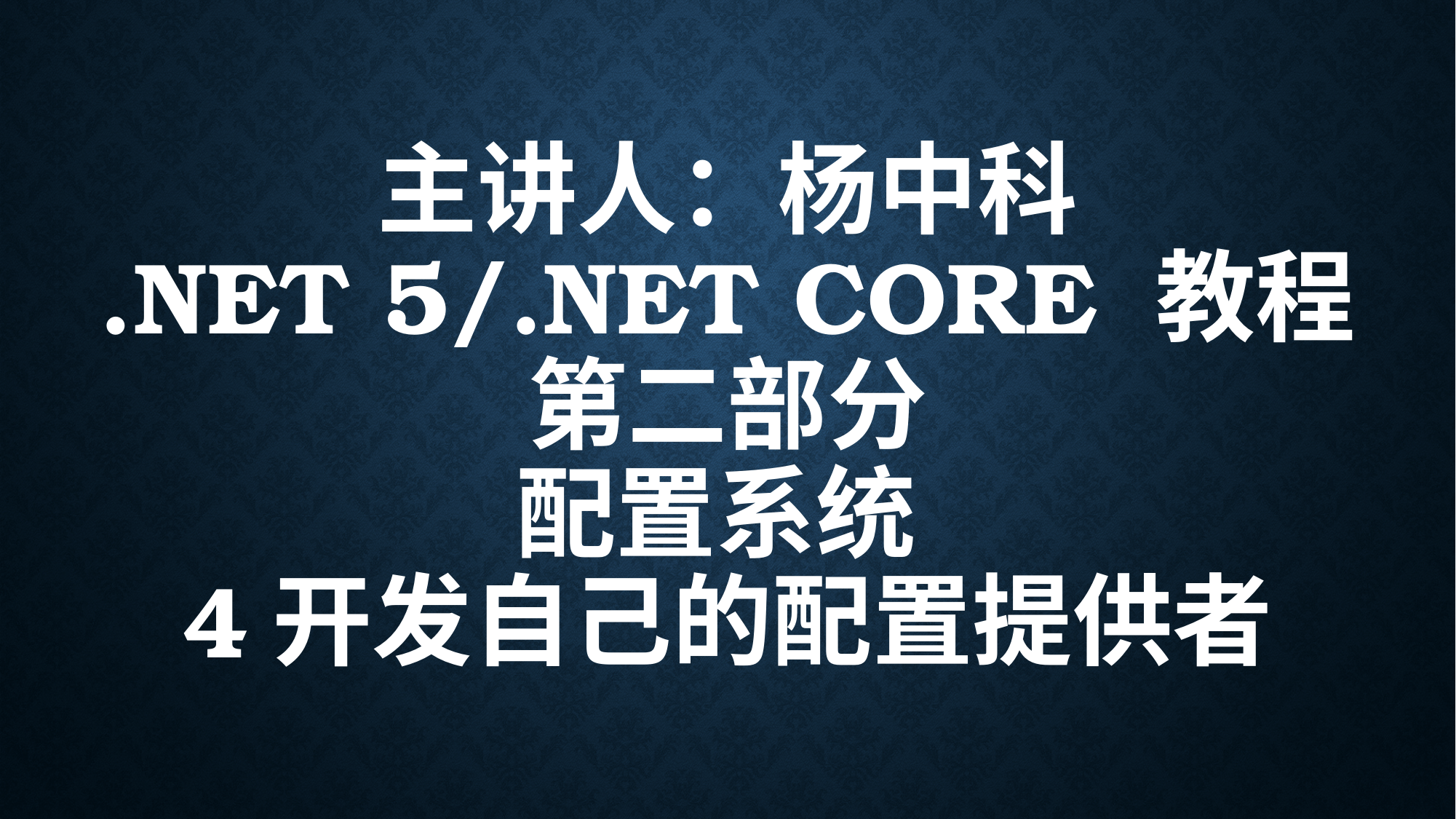

# 主讲人：杨中科 .NET 5/.NET Core 教程 第二部分 配置系统 4开发自己的配置提供者